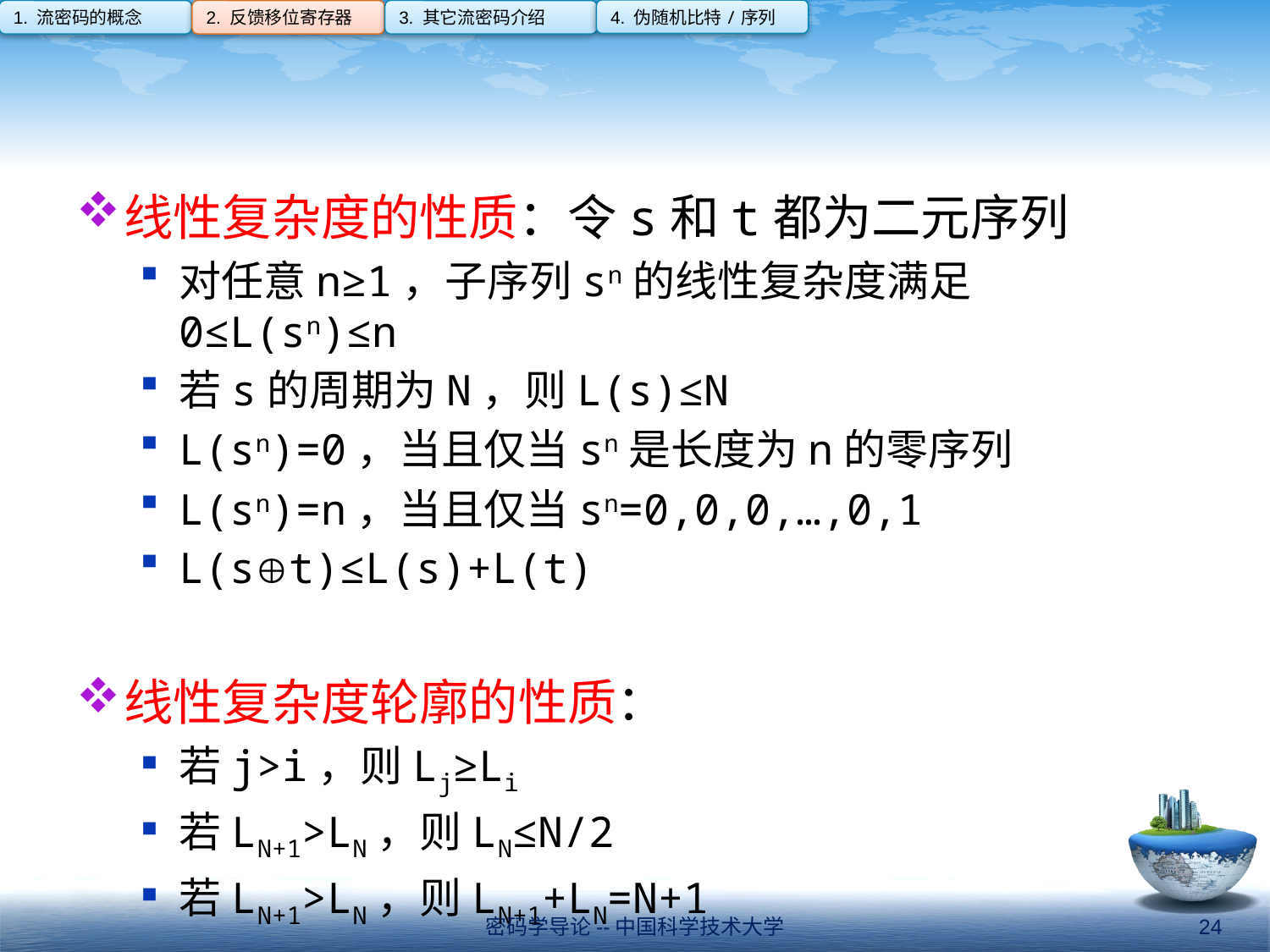

4. 伪随机比特/序列
1. 流密码的概念
2. 反馈移位寄存器
3. 其它流密码介绍
#
线性复杂度的性质：令s和t都为二元序列
对任意n≥1，子序列sn的线性复杂度满足0≤L(sn)≤n
若s的周期为N，则L(s)≤N
L(sn)=0，当且仅当sn是长度为n的零序列
L(sn)=n，当且仅当sn=0,0,0,…,0,1
L(s⊕t)≤L(s)+L(t)

线性复杂度轮廓的性质：
若j>i，则Lj≥Li
若LN+1>LN，则LN≤N/2
若LN+1>LN，则LN+1+LN=N+1
密码学导论--中国科学技术大学
24